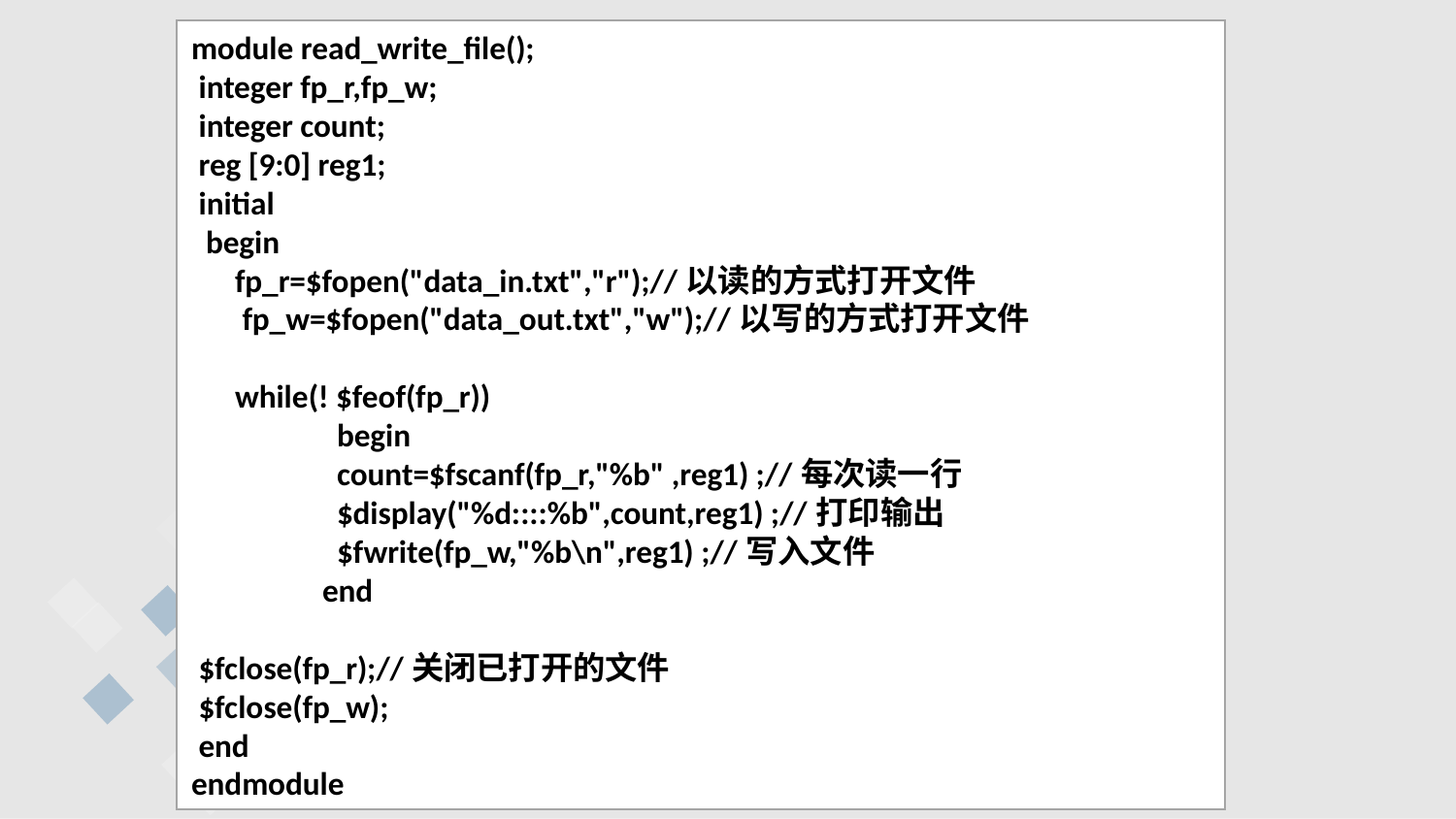

module read_write_file();
 integer fp_r,fp_w;
 integer count;
 reg [9:0] reg1;
 initial
  begin
      fp_r=$fopen("data_in.txt","r");//以读的方式打开文件
       fp_w=$fopen("data_out.txt","w");//以写的方式打开文件

      while(! $feof(fp_r))
 	begin
 	count=$fscanf(fp_r,"%b" ,reg1) ;//每次读一行
 	$display("%d::::%b",count,reg1) ;//打印输出
 	$fwrite(fp_w,"%b\n",reg1) ;//写入文件
                  end

 $fclose(fp_r);//关闭已打开的文件
 $fclose(fp_w);
 end
endmodule